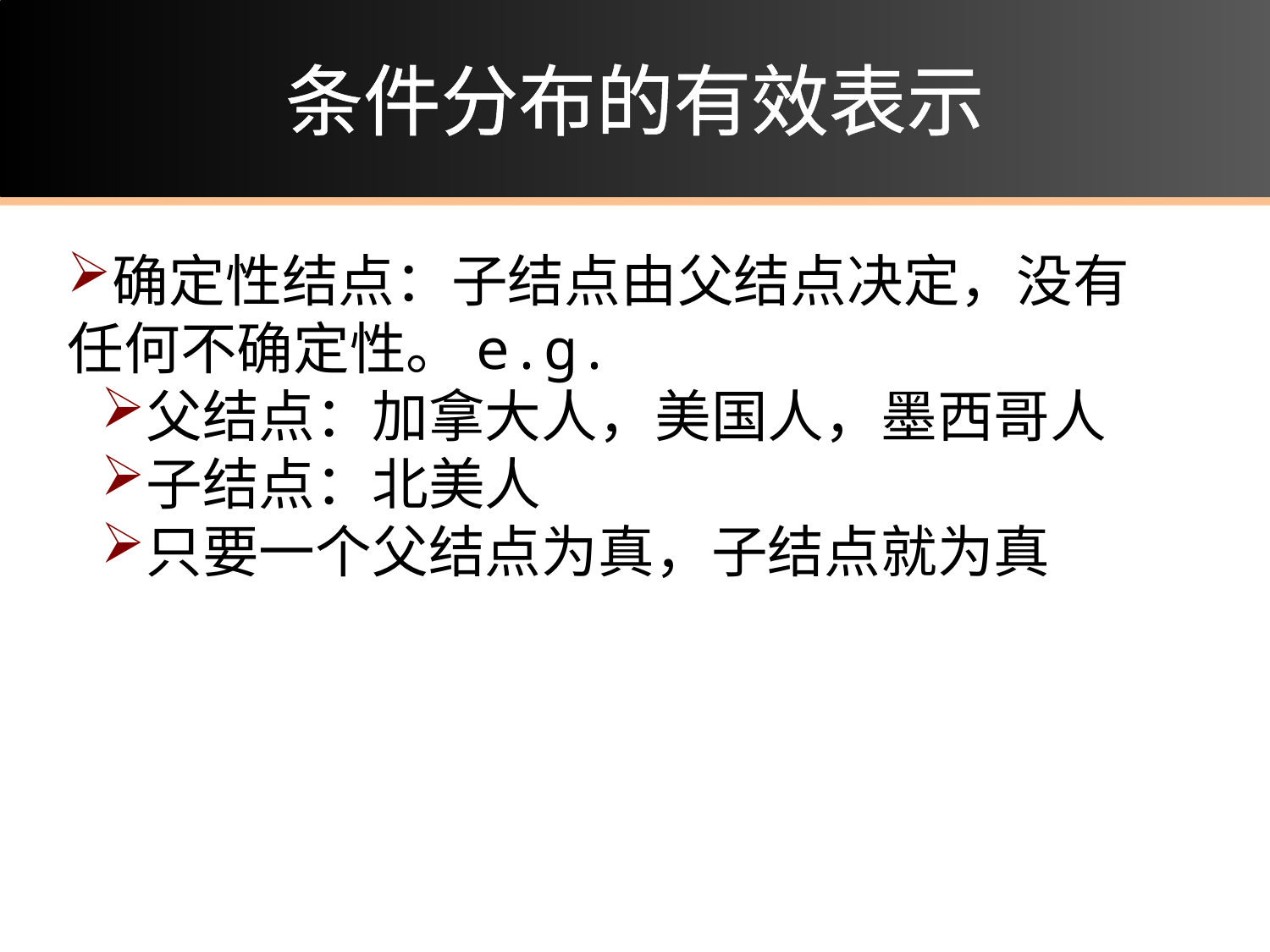

# 条件分布的有效表示
确定性结点：子结点由父结点决定，没有任何不确定性。e.g.
父结点：加拿大人，美国人，墨西哥人
子结点：北美人
只要一个父结点为真，子结点就为真